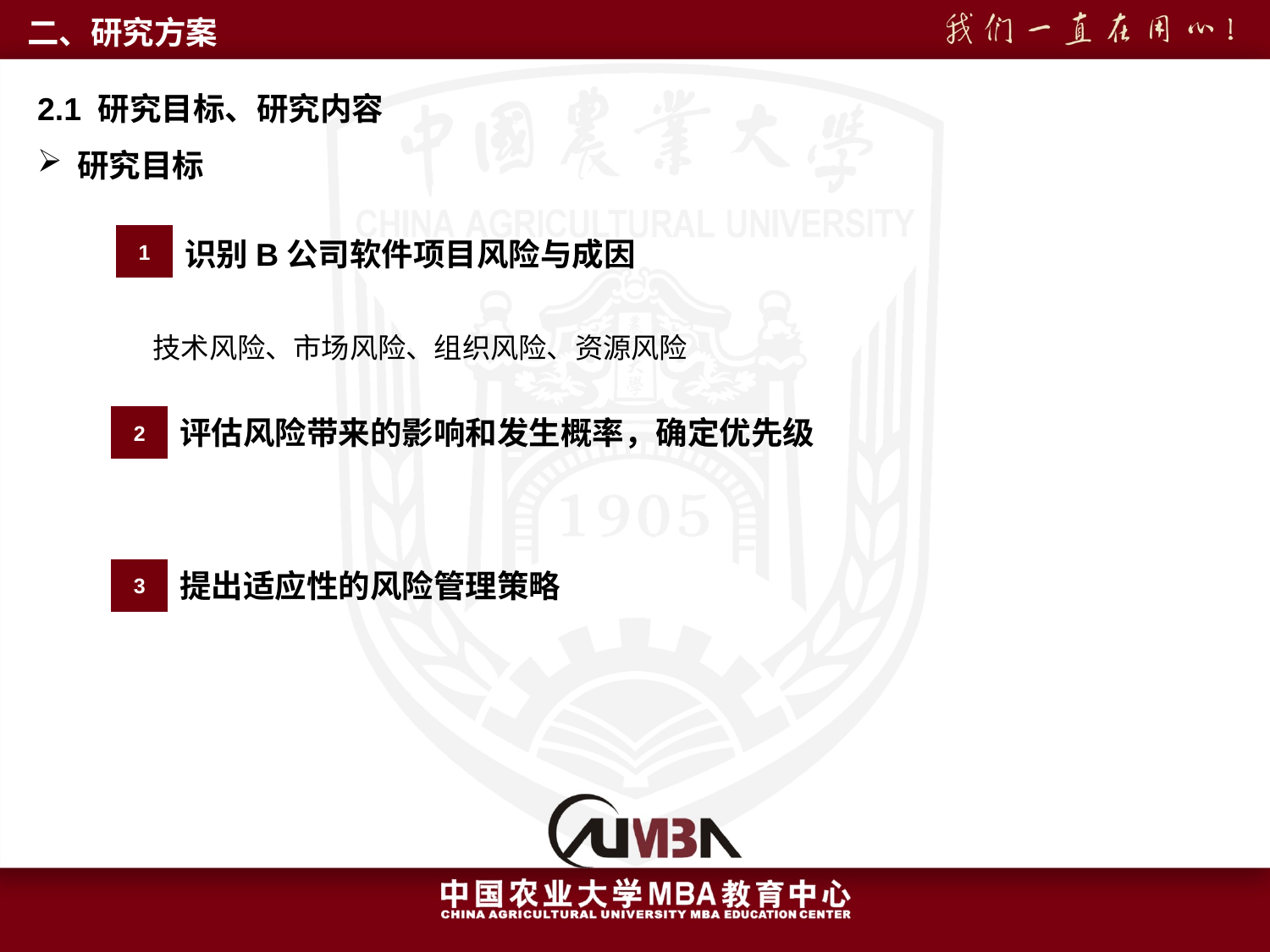

二、研究方案
2.1 研究目标、研究内容
研究目标
1
识别B公司软件项目风险与成因
  技术风险、市场风险、组织风险、资源风险
评估风险带来的影响和发生概率，确定优先级
2
提出适应性的风险管理策略
3